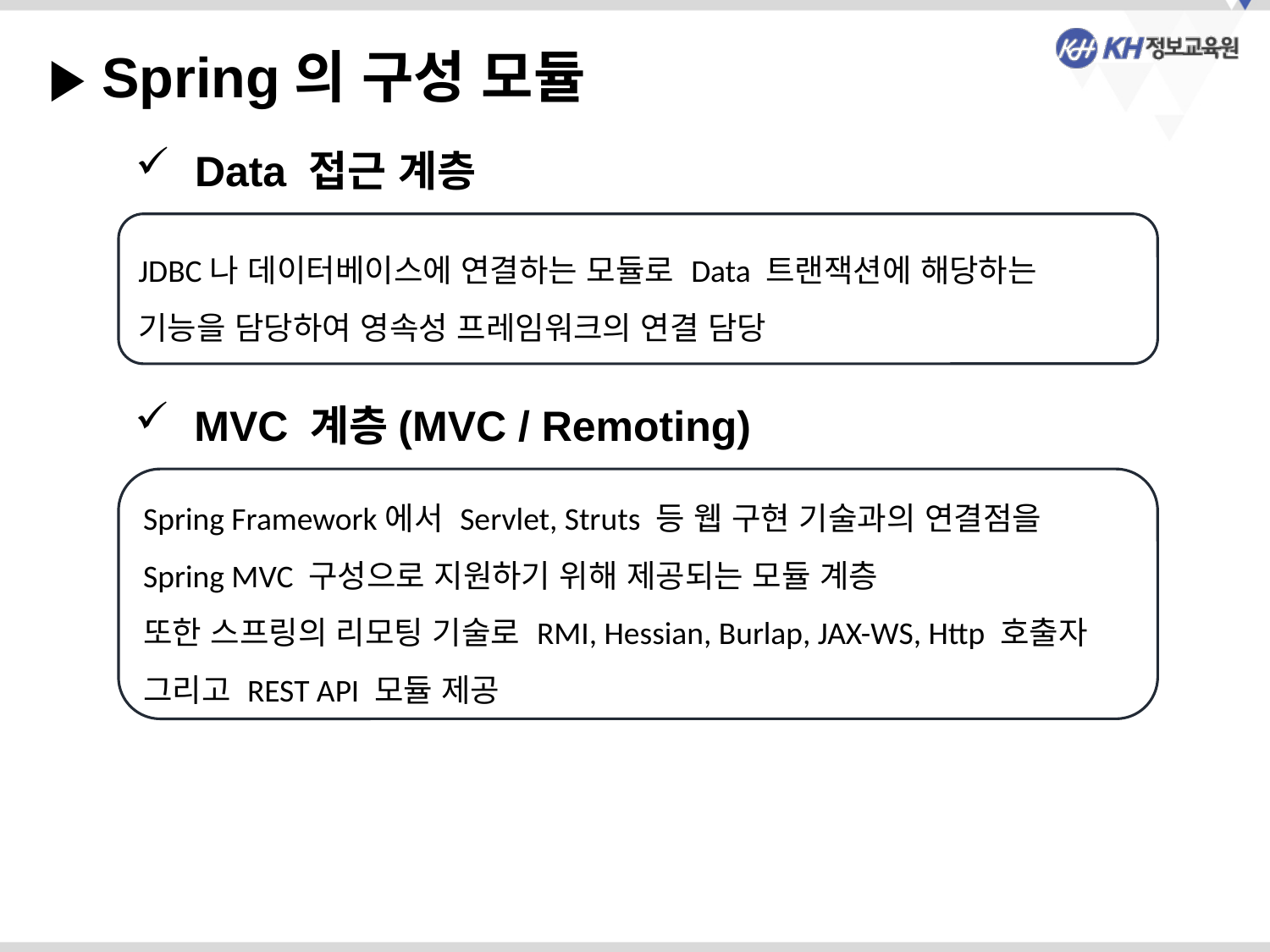

▶ Spring의 구성 모듈
 Data 접근 계층
JDBC나 데이터베이스에 연결하는 모듈로 Data 트랜잭션에 해당하는
기능을 담당하여 영속성 프레임워크의 연결 담당
 MVC 계층(MVC / Remoting)
Spring Framework에서 Servlet, Struts 등 웹 구현 기술과의 연결점을 Spring MVC 구성으로 지원하기 위해 제공되는 모듈 계층
또한 스프링의 리모팅 기술로 RMI, Hessian, Burlap, JAX-WS, Http 호출자 그리고 REST API 모듈 제공